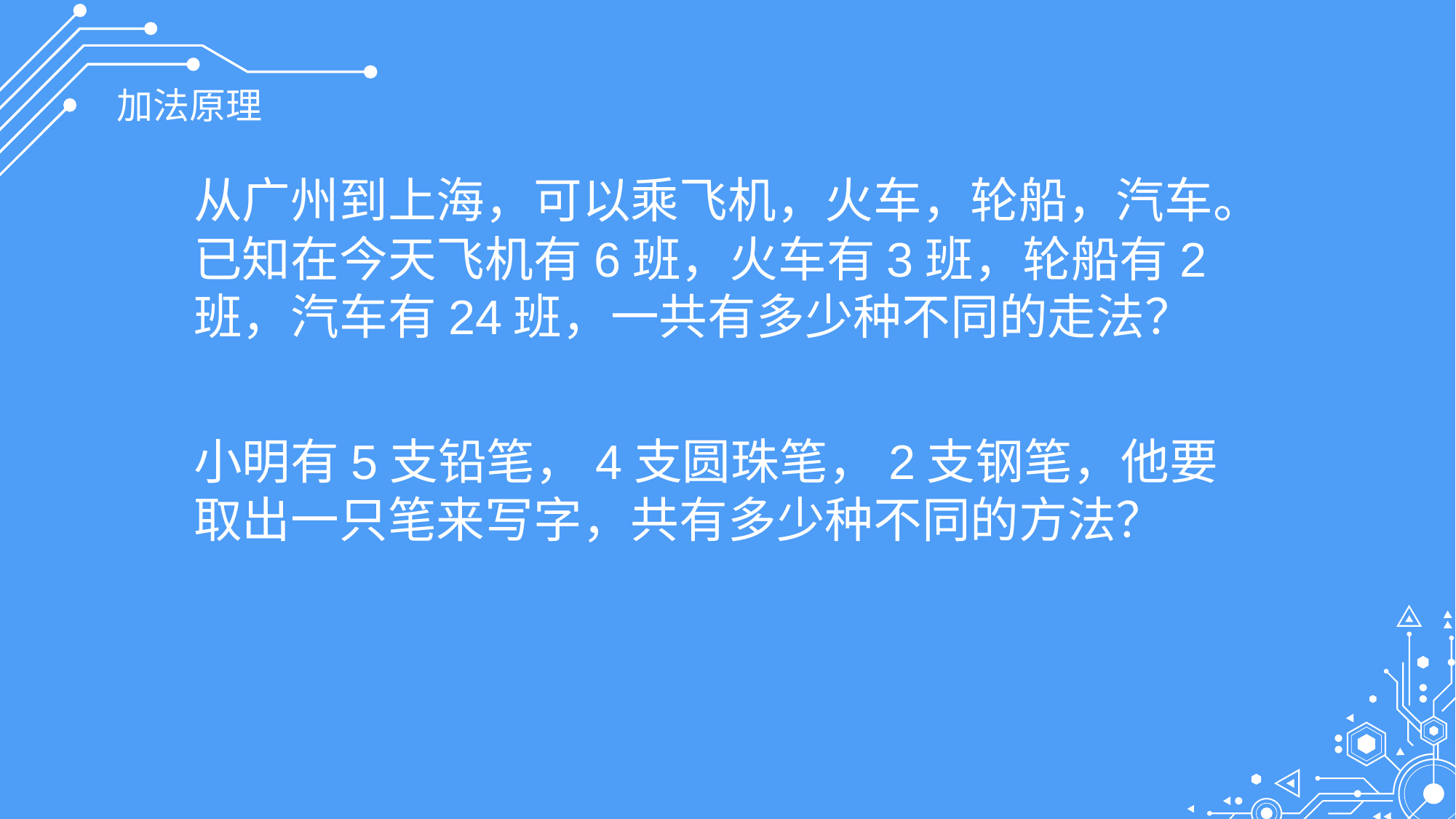

加法原理
从广州到上海，可以乘飞机，火车，轮船，汽车。已知在今天飞机有6班，火车有3班，轮船有2班，汽车有24班，一共有多少种不同的走法？
小明有5支铅笔，4支圆珠笔，2支钢笔，他要取出一只笔来写字，共有多少种不同的方法？